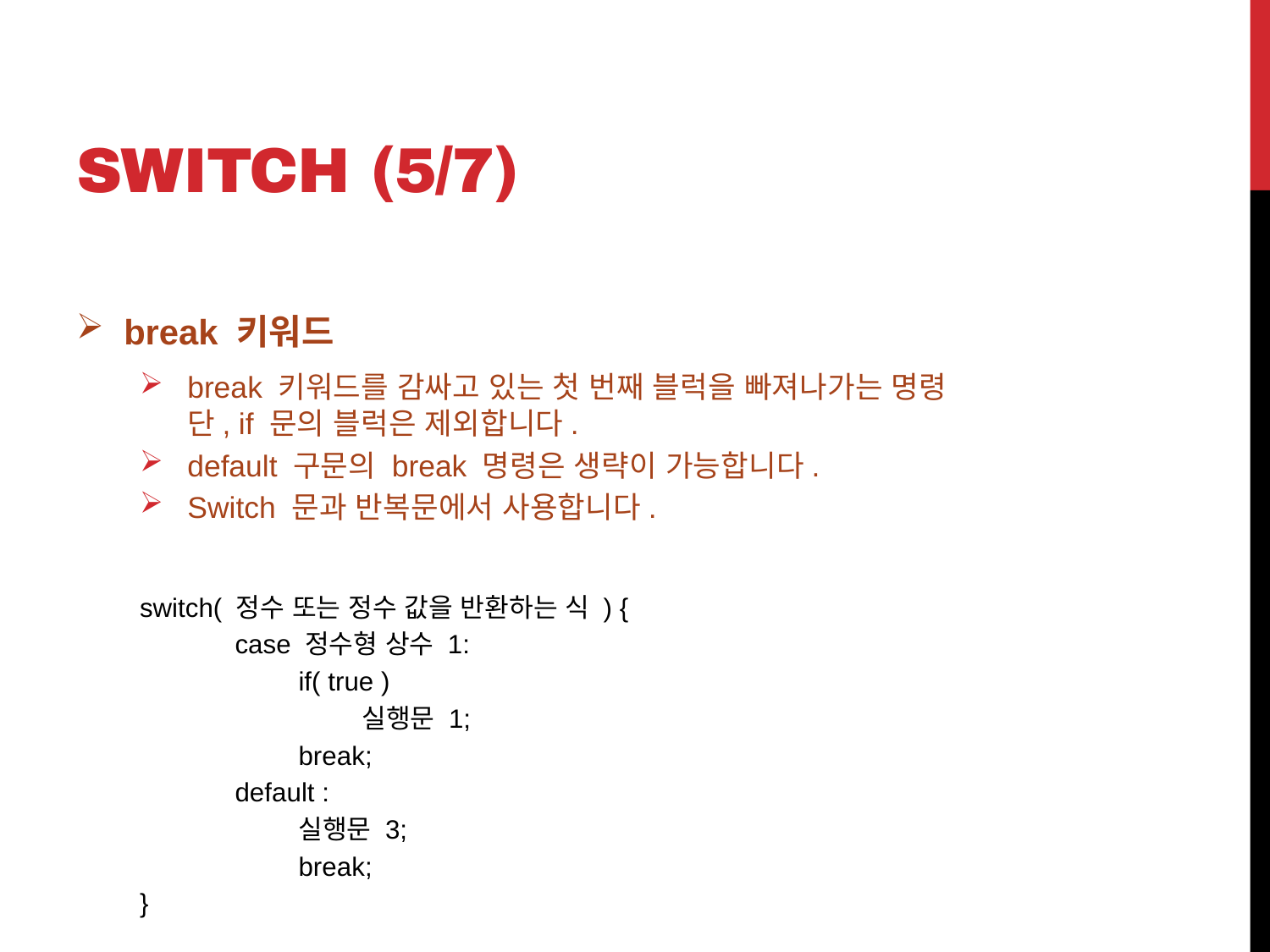

# switch (5/7)

break 키워드
break 키워드를 감싸고 있는 첫 번째 블럭을 빠져나가는 명령
단, if 문의 블럭은 제외합니다.
default 구문의 break 명령은 생략이 가능합니다.
Switch 문과 반복문에서 사용합니다.

switch( 정수 또는 정수 값을 반환하는 식 ) {
case 정수형 상수 1:
if( true )
실행문 1;
break;
default :
실행문 3;
break;
}